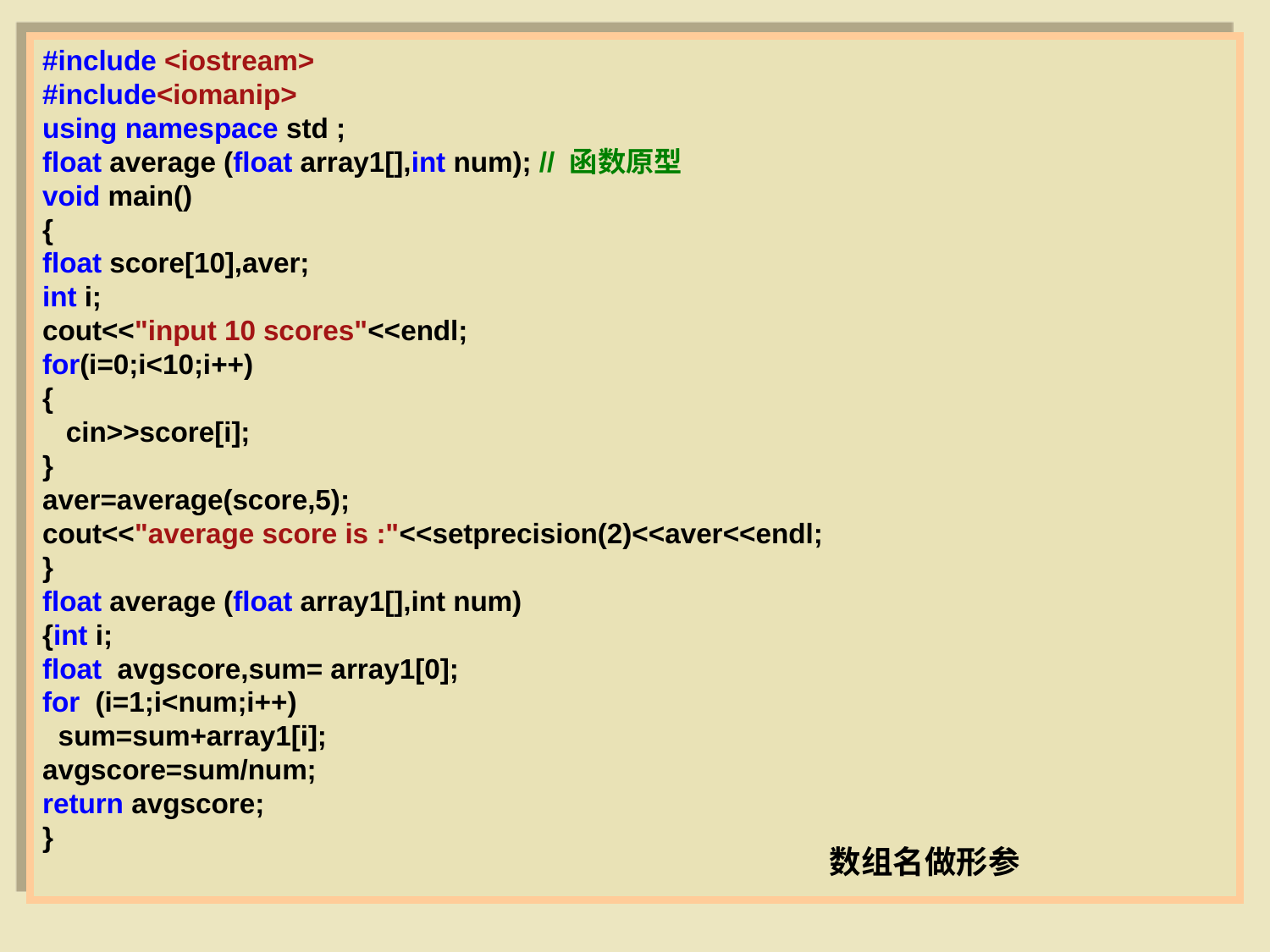

#include <iostream>
#include<iomanip>
using namespace std ;
float average (float array1[],int num); // 函数原型
void main()
{
float score[10],aver;
int i;
cout<<"input 10 scores"<<endl;
for(i=0;i<10;i++)
{
   cin>>score[i];
}
aver=average(score,5);
cout<<"average score is :"<<setprecision(2)<<aver<<endl;
}
float average (float array1[],int num)
{int i;
float  avgscore,sum= array1[0];
for  (i=1;i<num;i++)
  sum=sum+array1[i];
avgscore=sum/num;
return avgscore;
}

数组名做形参